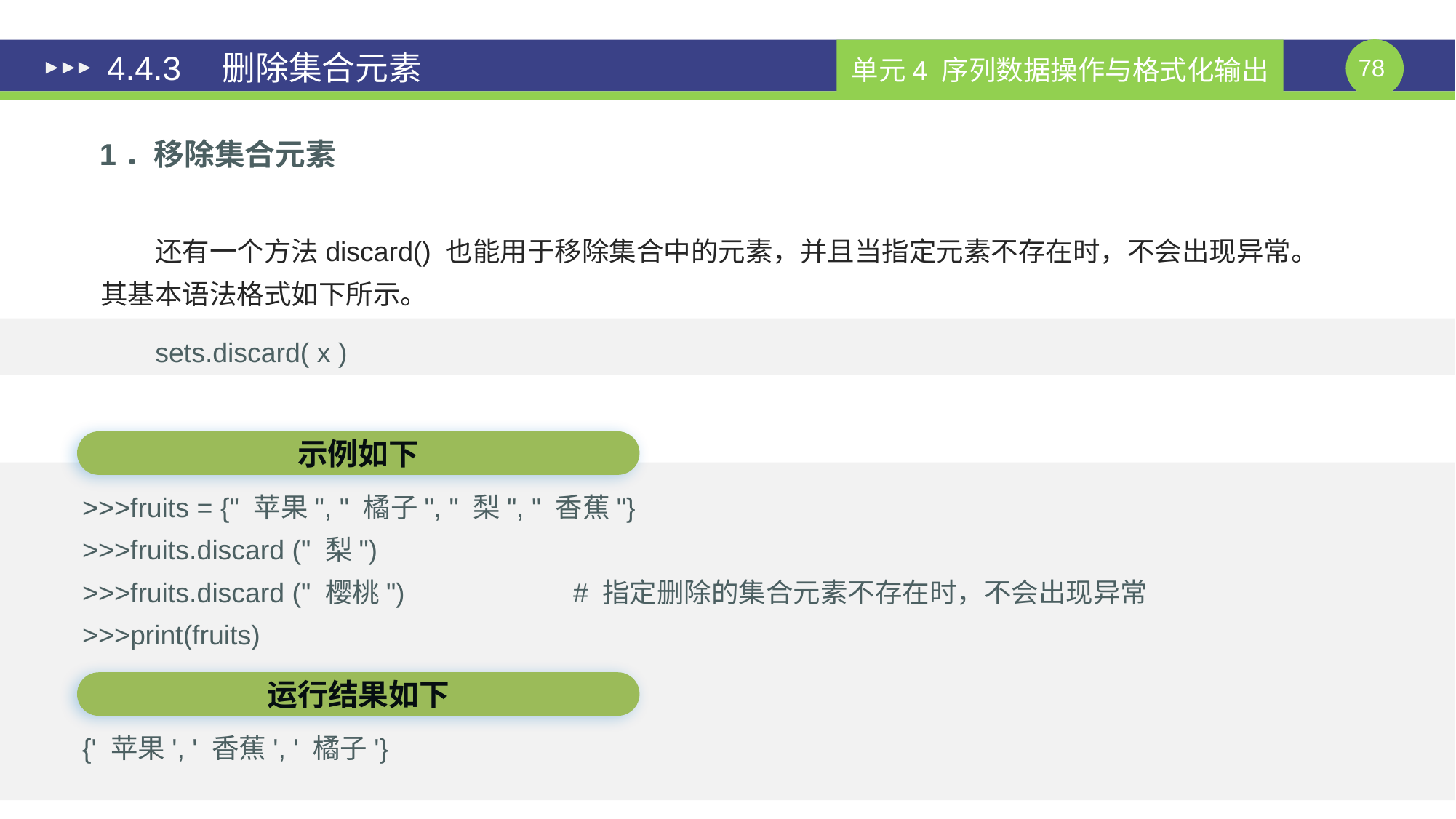

# 4.4.3　删除集合元素
1．移除集合元素
还有一个方法discard() 也能用于移除集合中的元素，并且当指定元素不存在时，不会出现异常。其基本语法格式如下所示。

sets.discard( x )

示例如下

>>>fruits = {" 苹果", " 橘子", " 梨", " 香蕉"}
>>>fruits.discard (" 梨")
>>>fruits.discard (" 樱桃") 		# 指定删除的集合元素不存在时，不会出现异常
>>>print(fruits)
运行结果如下
{' 苹果', ' 香蕉', ' 橘子'}